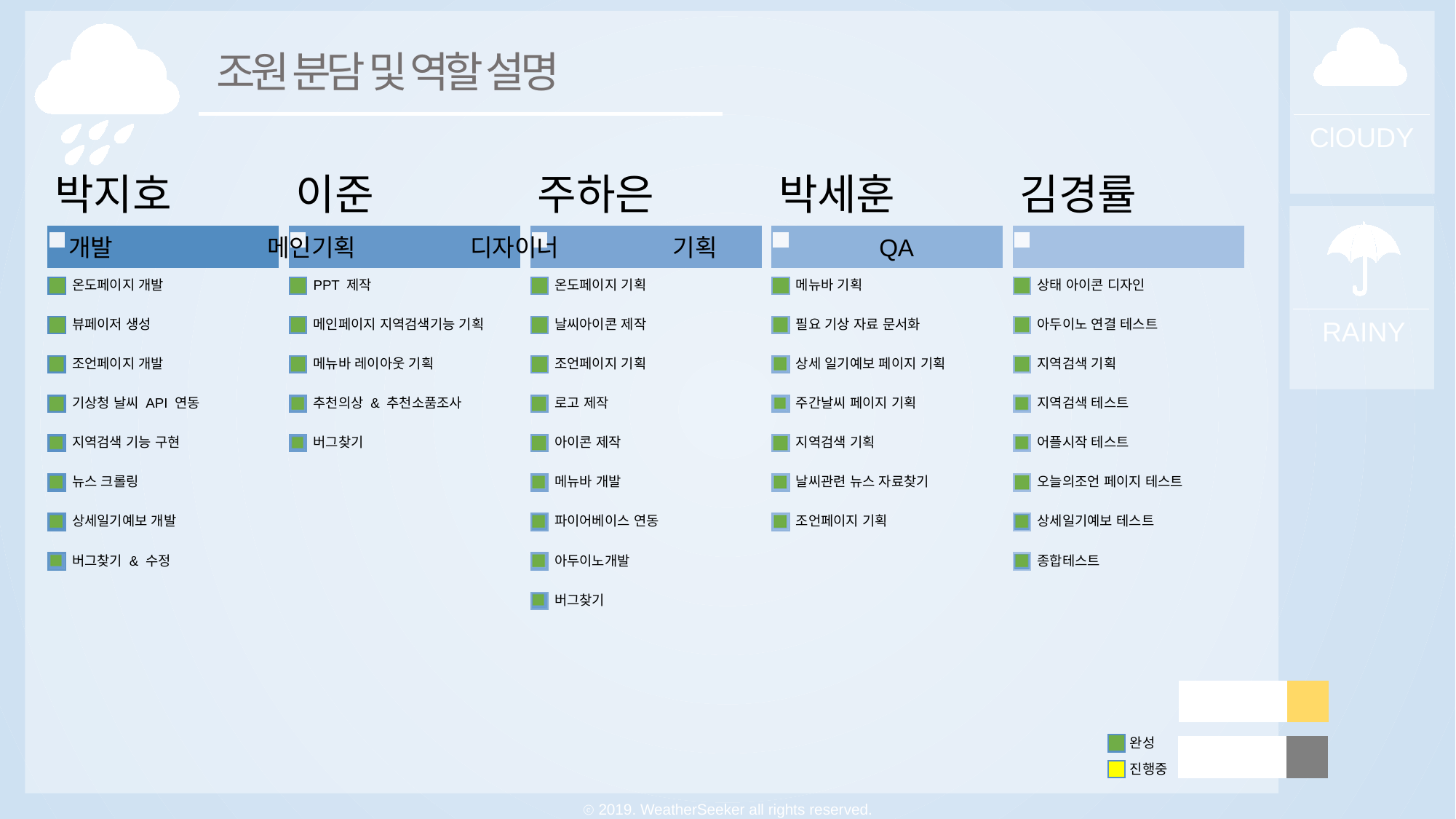

조원 분담 및 역할 설명
ClOUDY

박지호
온도페이지 개발
뷰페이저 생성
조언페이지 개발
기상청 날씨 API 연동
지역검색 기능 구현
뉴스 크롤링
상세일기예보 개발
버그찾기 & 수정
이준
PPT 제작
메인페이지 지역검색기능 기획
메뉴바 레이아웃 기획
추천의상 & 추천소품조사
버그찾기
주하은
온도페이지 기획
날씨아이콘 제작
조언페이지 기획
로고 제작
아이콘 제작
메뉴바 개발
파이어베이스 연동
아두이노개발
버그찾기
박세훈
메뉴바 기획
필요 기상 자료 문서화
상세 일기예보 페이지 기획
주간날씨 페이지 기획
지역검색 기획
날씨관련 뉴스 자료찾기
조언페이지 기획
김경률
상태 아이콘 디자인
아두이노 연결 테스트
지역검색 기획
지역검색 테스트
어플시작 테스트
오늘의조언 페이지 테스트
상세일기예보 테스트
종합테스트

RAINY

개발                       메인기획                 디자이너                 기획                       QA

완성

진행중